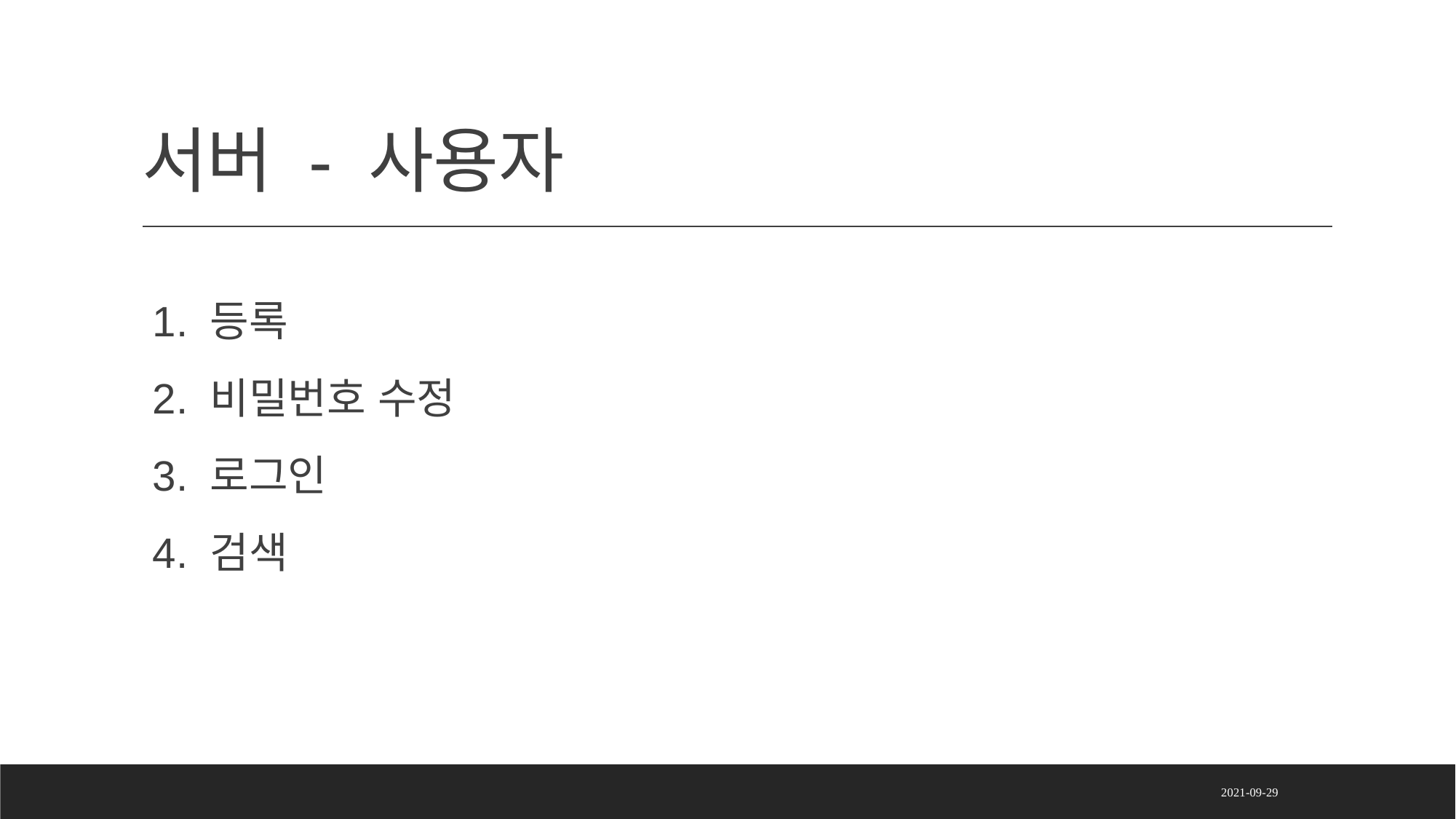

# 서버 - 사용자
1. 등록
2. 비밀번호 수정
3. 로그인
4. 검색

2021-09-29